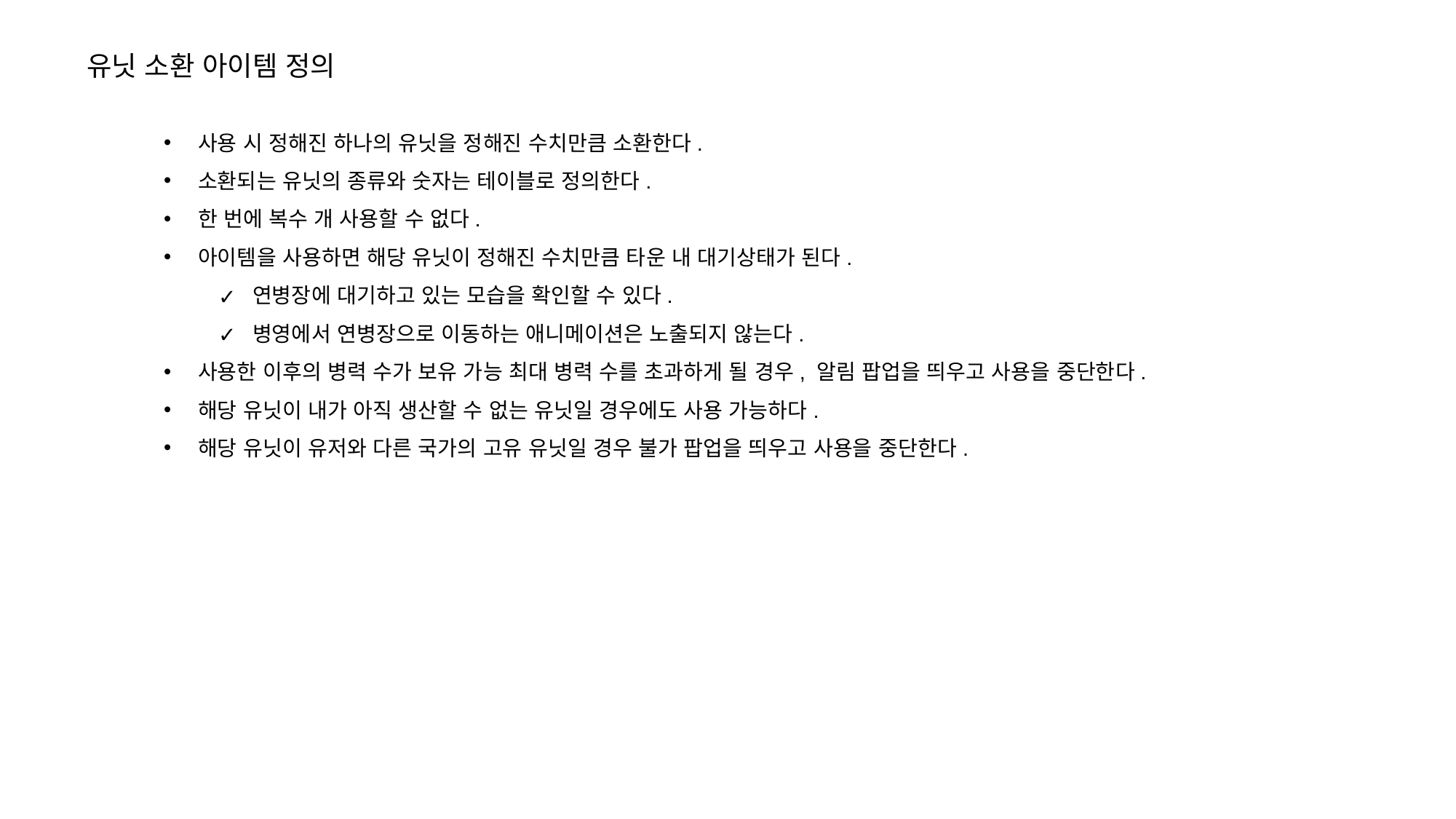

유닛 소환 아이템 정의
사용 시 정해진 하나의 유닛을 정해진 수치만큼 소환한다.
소환되는 유닛의 종류와 숫자는 테이블로 정의한다.
한 번에 복수 개 사용할 수 없다.
아이템을 사용하면 해당 유닛이 정해진 수치만큼 타운 내 대기상태가 된다.
연병장에 대기하고 있는 모습을 확인할 수 있다.
병영에서 연병장으로 이동하는 애니메이션은 노출되지 않는다.
사용한 이후의 병력 수가 보유 가능 최대 병력 수를 초과하게 될 경우, 알림 팝업을 띄우고 사용을 중단한다.
해당 유닛이 내가 아직 생산할 수 없는 유닛일 경우에도 사용 가능하다.
해당 유닛이 유저와 다른 국가의 고유 유닛일 경우 불가 팝업을 띄우고 사용을 중단한다.